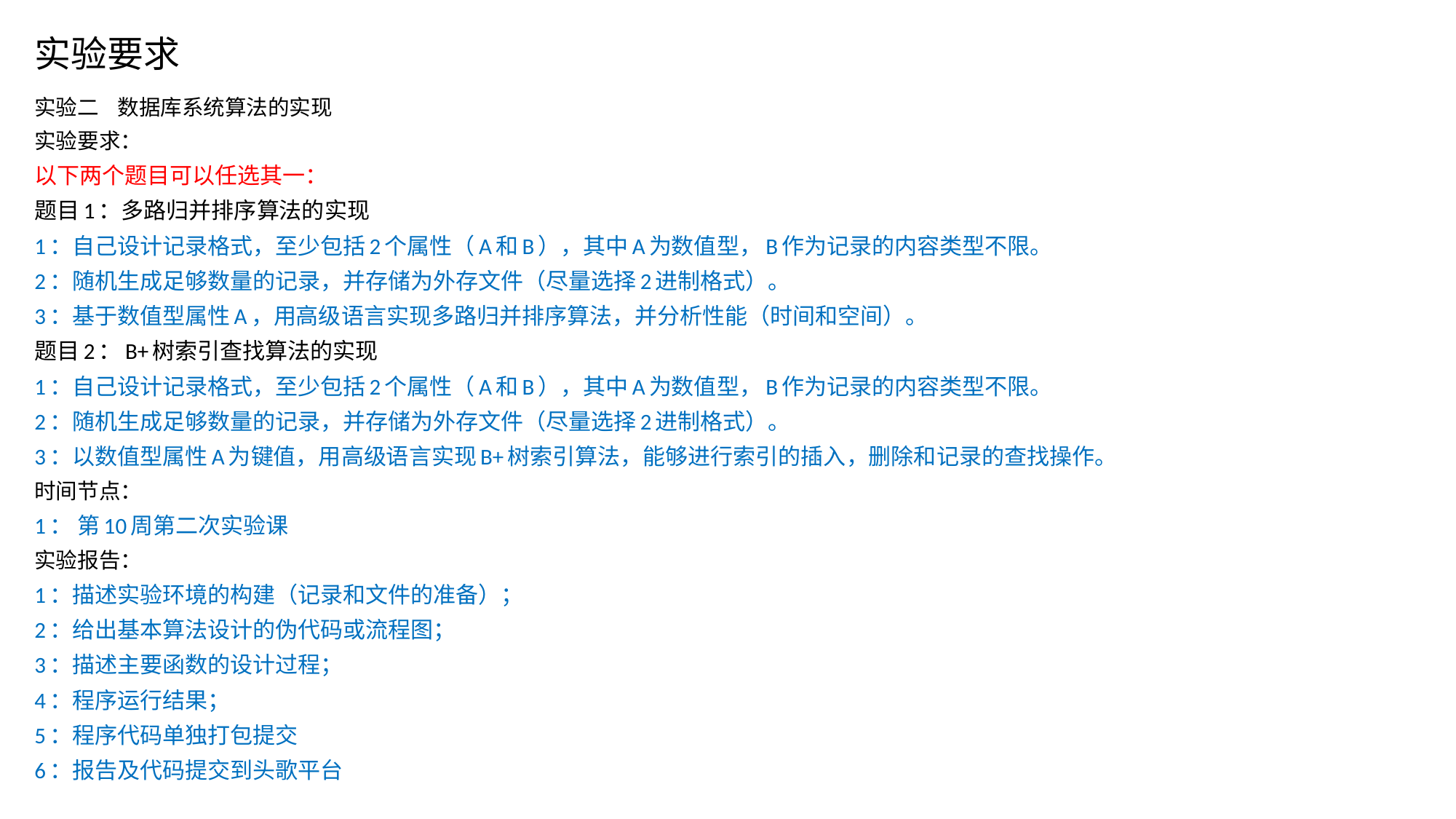

# 实验要求
实验二    数据库系统算法的实现
实验要求：
以下两个题目可以任选其一：
题目1：多路归并排序算法的实现
1：自己设计记录格式，至少包括2个属性（A和B），其中A为数值型，B作为记录的内容类型不限。
2：随机生成足够数量的记录，并存储为外存文件（尽量选择2进制格式）。
3：基于数值型属性A，用高级语言实现多路归并排序算法，并分析性能（时间和空间）。
题目2：B+树索引查找算法的实现
1：自己设计记录格式，至少包括2个属性（A和B），其中A为数值型，B作为记录的内容类型不限。
2：随机生成足够数量的记录，并存储为外存文件（尽量选择2进制格式）。
3：以数值型属性A为键值，用高级语言实现B+树索引算法，能够进行索引的插入，删除和记录的查找操作。
时间节点：
1： 第10周第二次实验课
实验报告：
1：描述实验环境的构建（记录和文件的准备）；
2：给出基本算法设计的伪代码或流程图；
3：描述主要函数的设计过程；
4：程序运行结果；
5：程序代码单独打包提交
6：报告及代码提交到头歌平台